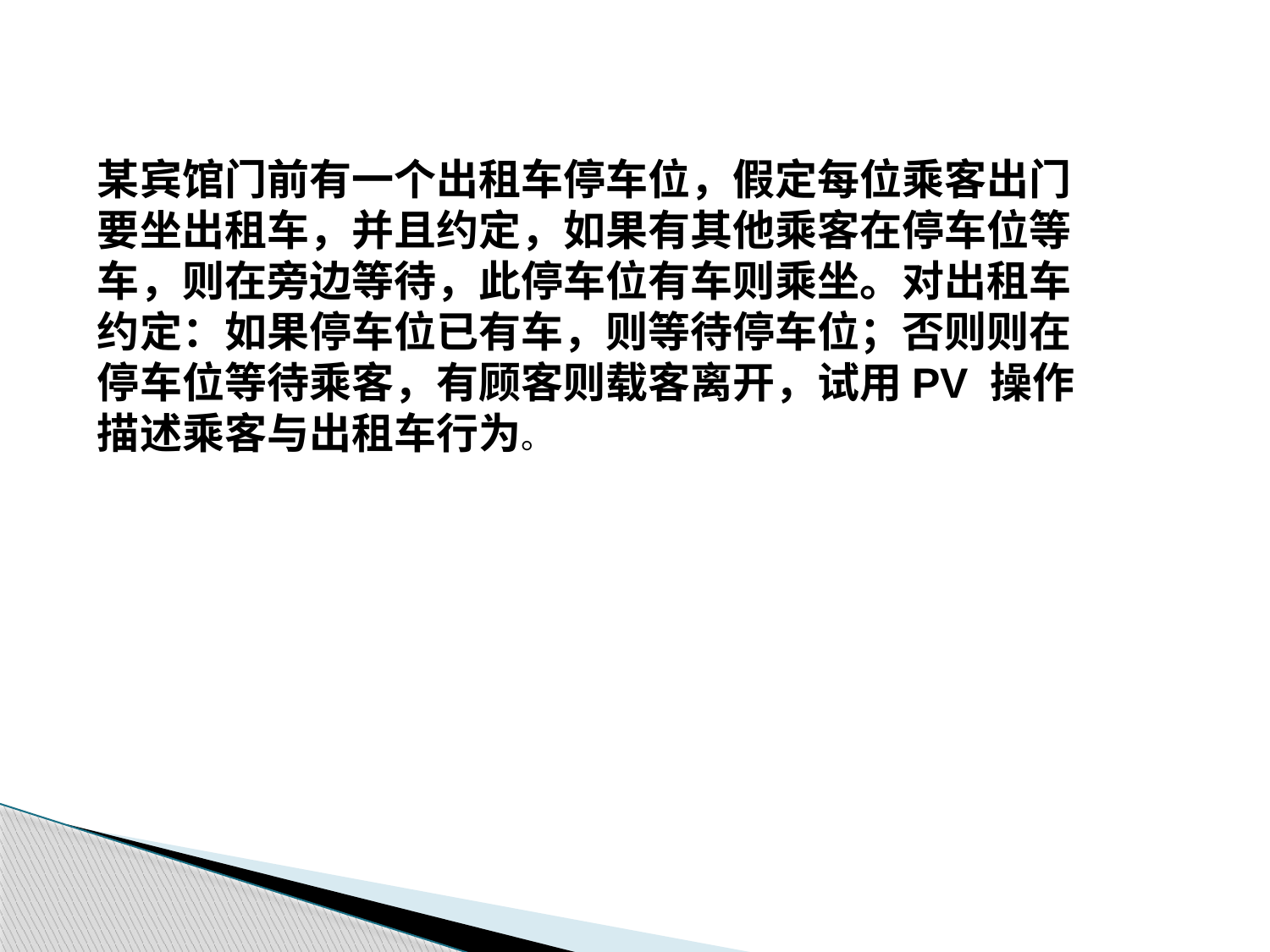

某宾馆门前有一个出租车停车位，假定每位乘客出门要坐出租车，并且约定，如果有其他乘客在停车位等车，则在旁边等待，此停车位有车则乘坐。对出租车约定：如果停车位已有车，则等待停车位；否则则在停车位等待乘客，有顾客则载客离开，试用PV 操作描述乘客与出租车行为。